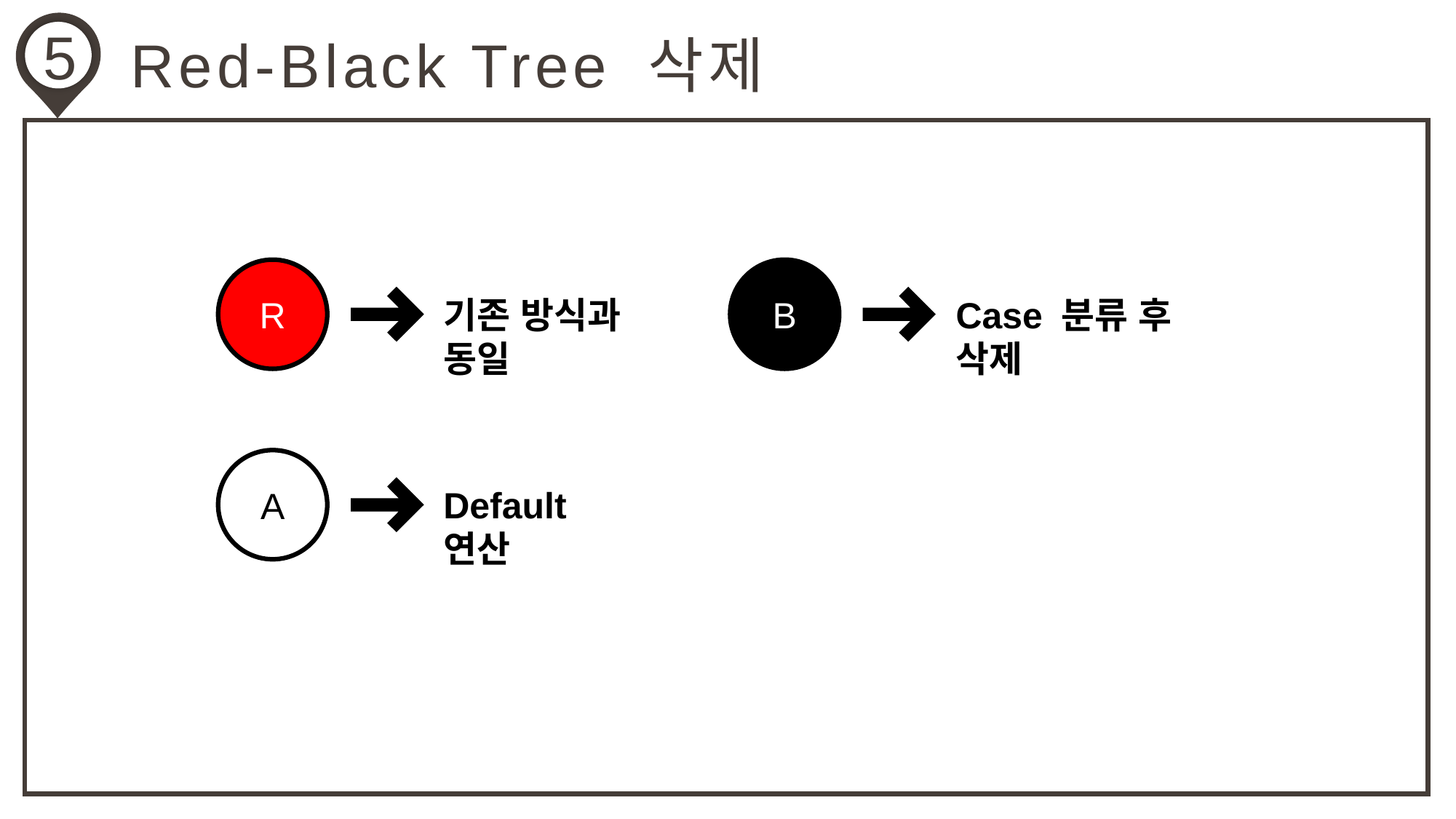

5
Red-Black Tree 삭제
R
B
기존 방식과 동일
Case 분류 후 삭제

A
Default 연산